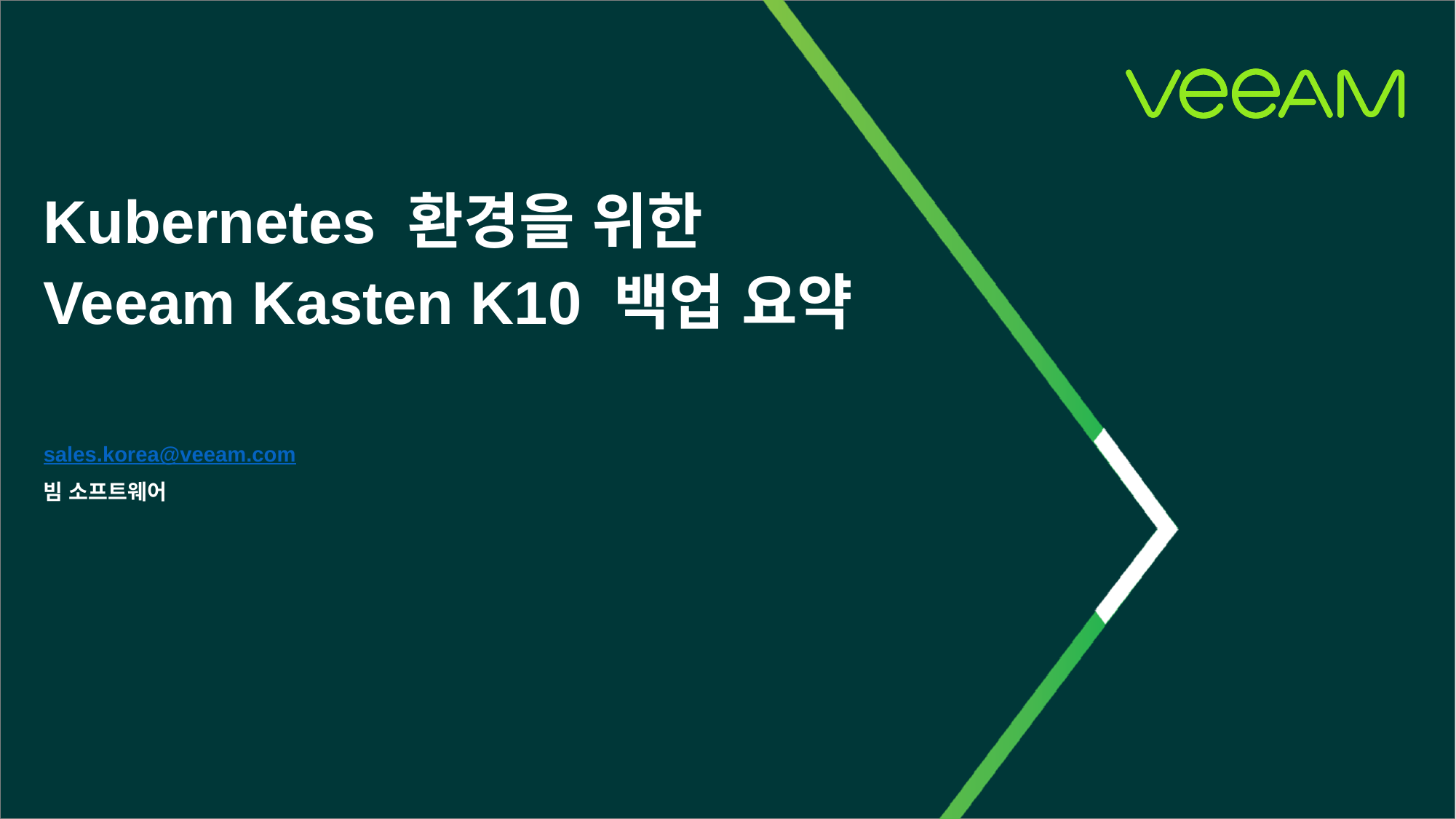

Kubernetes 환경을 위한
Veeam Kasten K10 백업 요약
sales.korea@veeam.com
빔 소프트웨어